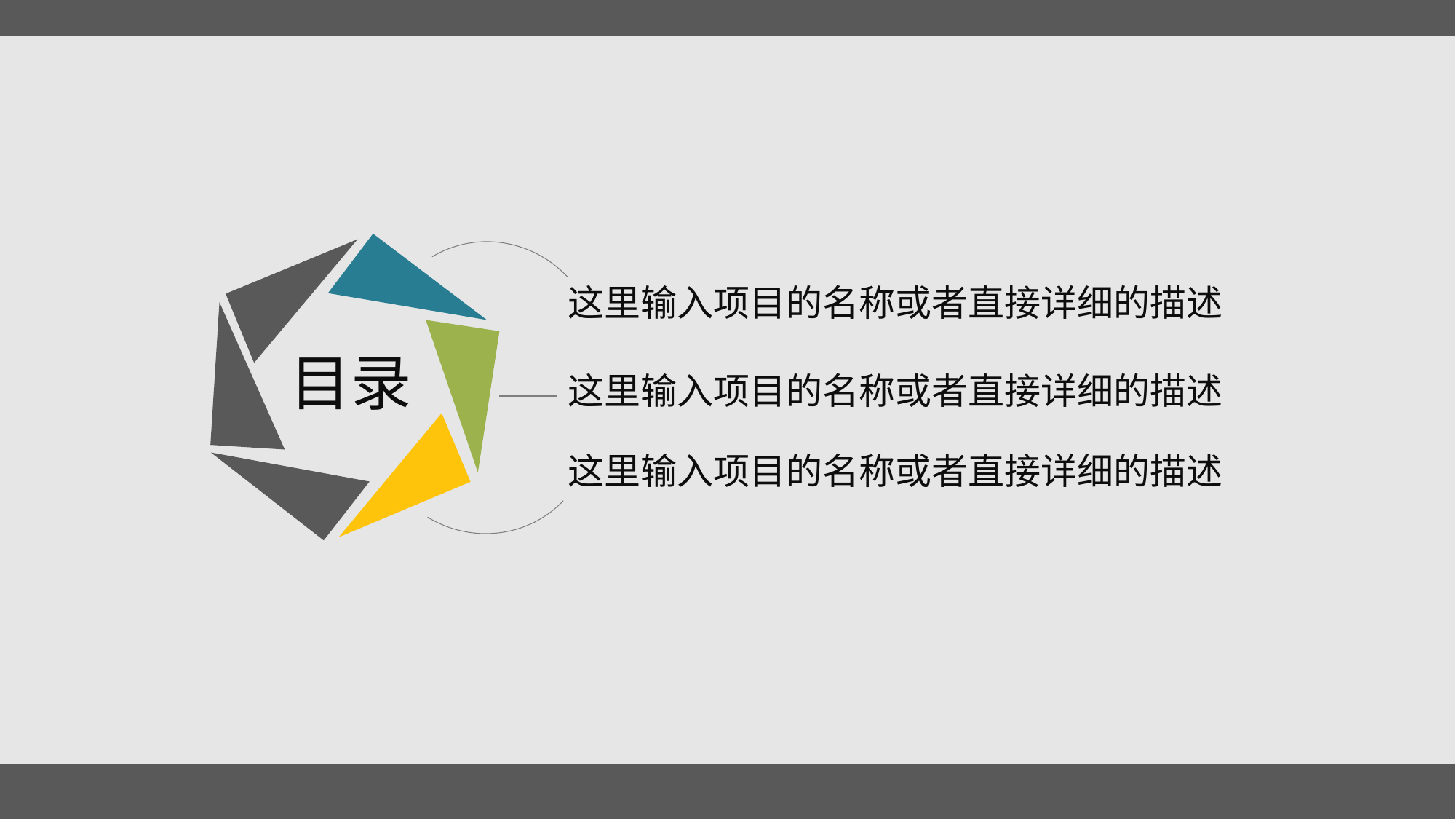

这里输入项目的名称或者直接详细的描述

目录
这里输入项目的名称或者直接详细的描述
这里输入项目的名称或者直接详细的描述